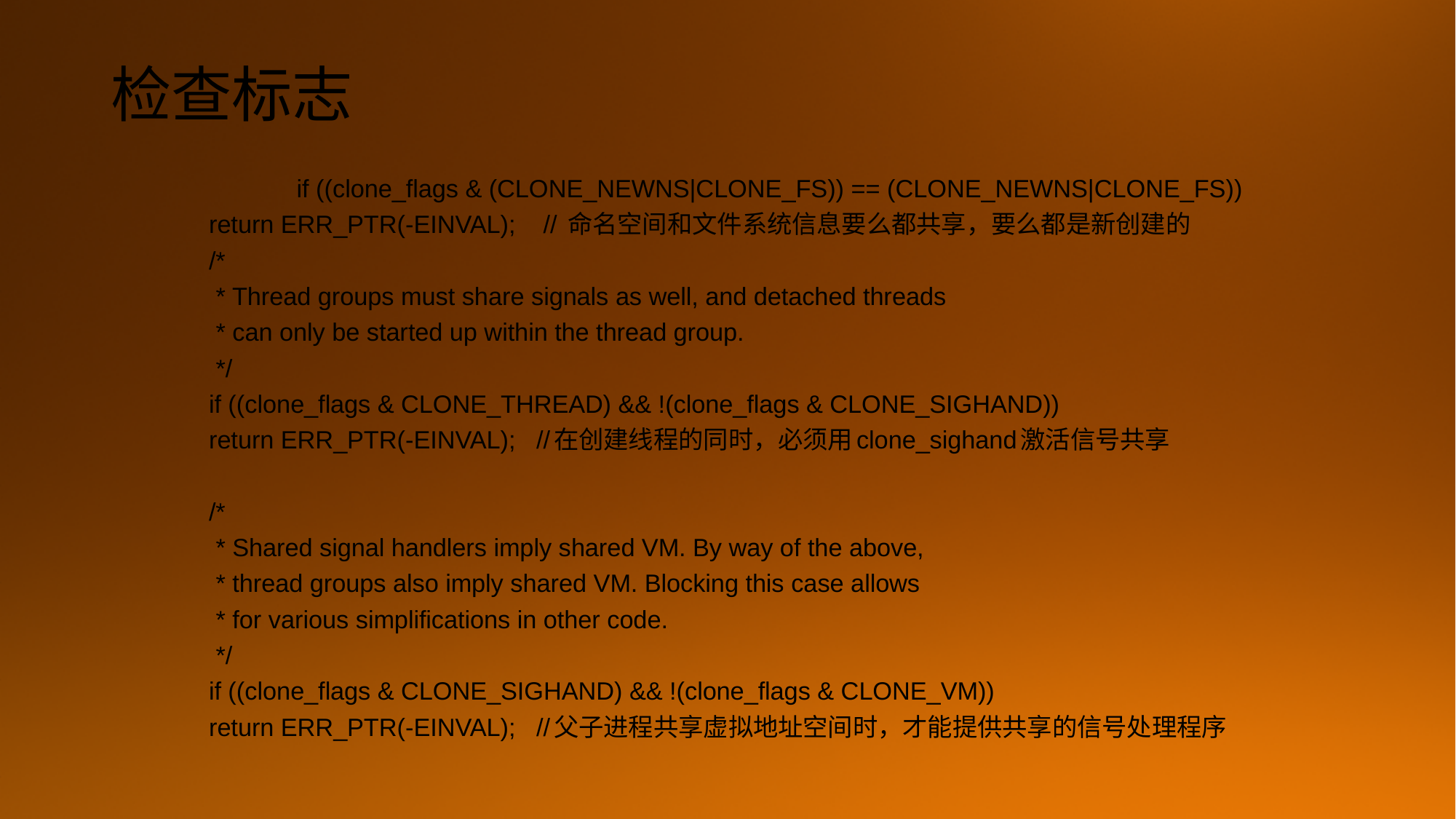

# 检查标志
                      if ((clone_flags & (CLONE_NEWNS|CLONE_FS)) == (CLONE_NEWNS|CLONE_FS))
		return ERR_PTR(-EINVAL);    // 命名空间和文件系统信息要么都共享，要么都是新创建的
	/*
	 * Thread groups must share signals as well, and detached threads
	 * can only be started up within the thread group.
	 */
	if ((clone_flags & CLONE_THREAD) && !(clone_flags & CLONE_SIGHAND))
		return ERR_PTR(-EINVAL);   //在创建线程的同时，必须用clone_sighand激活信号共享

	/*
	 * Shared signal handlers imply shared VM. By way of the above,
	 * thread groups also imply shared VM. Blocking this case allows
	 * for various simplifications in other code.
	 */
	if ((clone_flags & CLONE_SIGHAND) && !(clone_flags & CLONE_VM))
		return ERR_PTR(-EINVAL);   //父子进程共享虚拟地址空间时，才能提供共享的信号处理程序